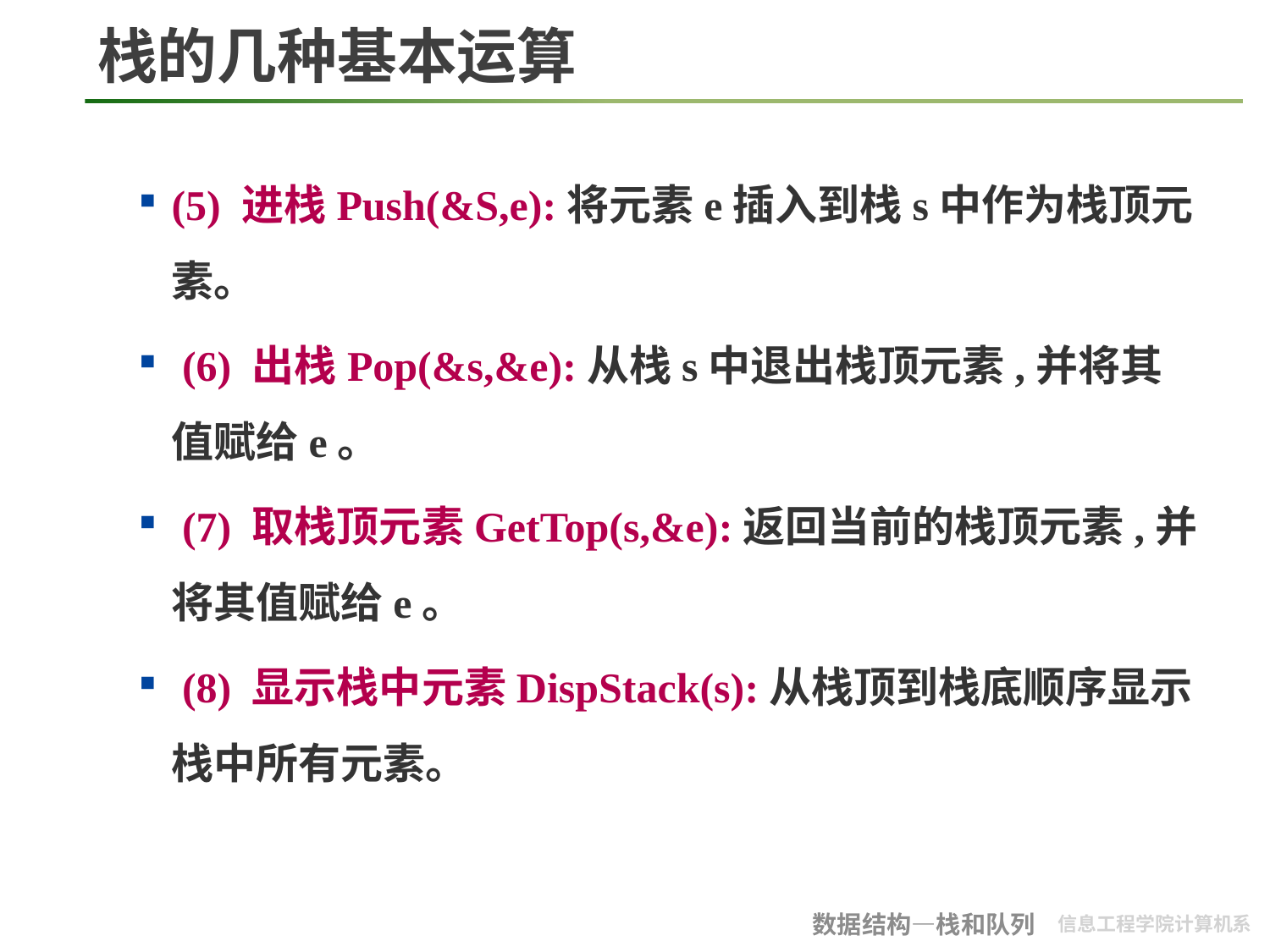

# 栈的几种基本运算
(5) 进栈Push(&S,e):将元素e插入到栈s中作为栈顶元素。
 (6) 出栈Pop(&s,&e):从栈s中退出栈顶元素,并将其值赋给e。
 (7) 取栈顶元素GetTop(s,&e):返回当前的栈顶元素,并将其值赋给e。
 (8) 显示栈中元素DispStack(s):从栈顶到栈底顺序显示栈中所有元素。